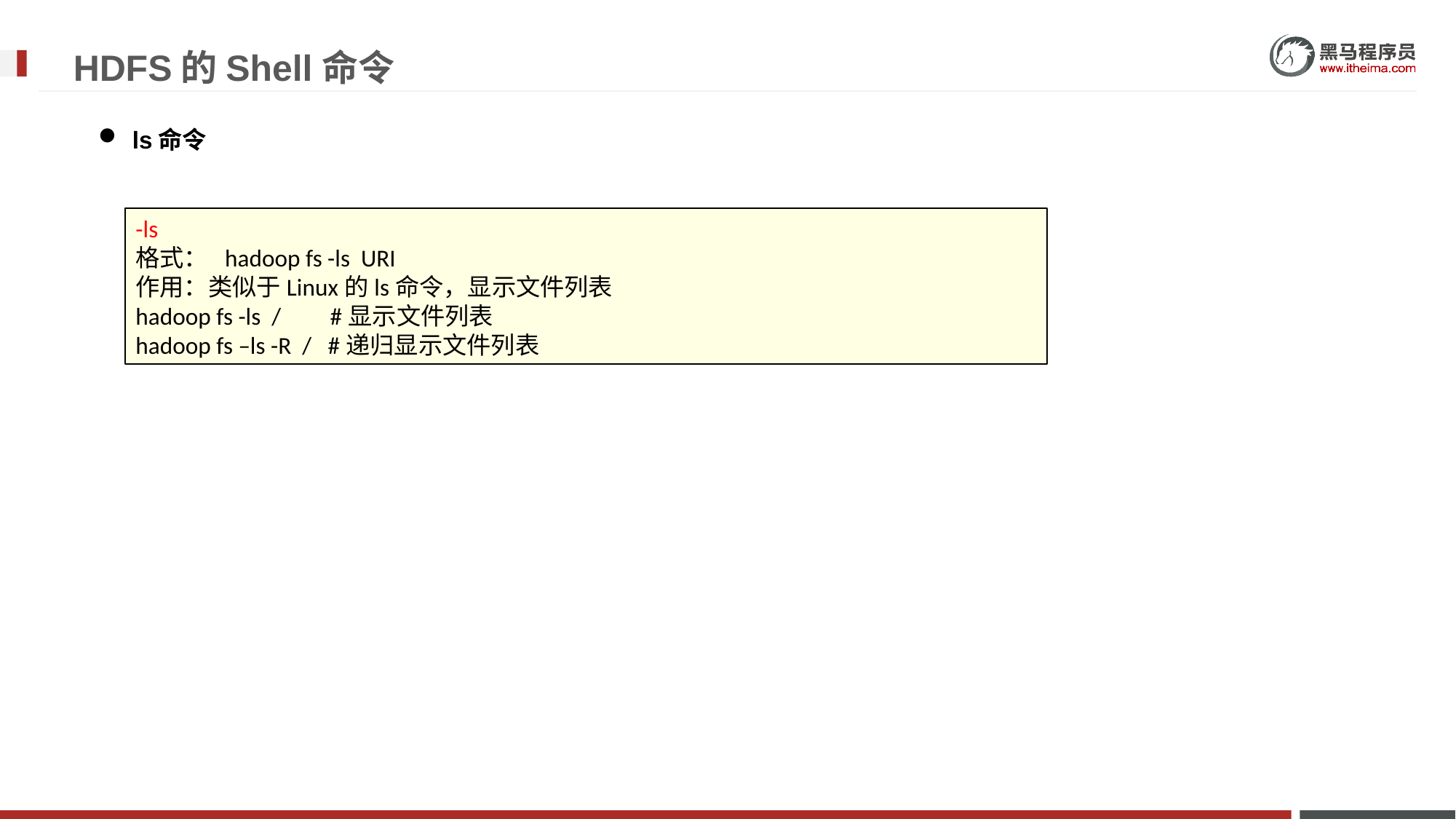

# HDFS的Shell命令
ls命令
-ls
格式：  hadoop fs -ls  URI
作用：类似于Linux的ls命令，显示文件列表
hadoop fs -ls  /         #显示文件列表
hadoop fs –ls -R  /   #递归显示文件列表